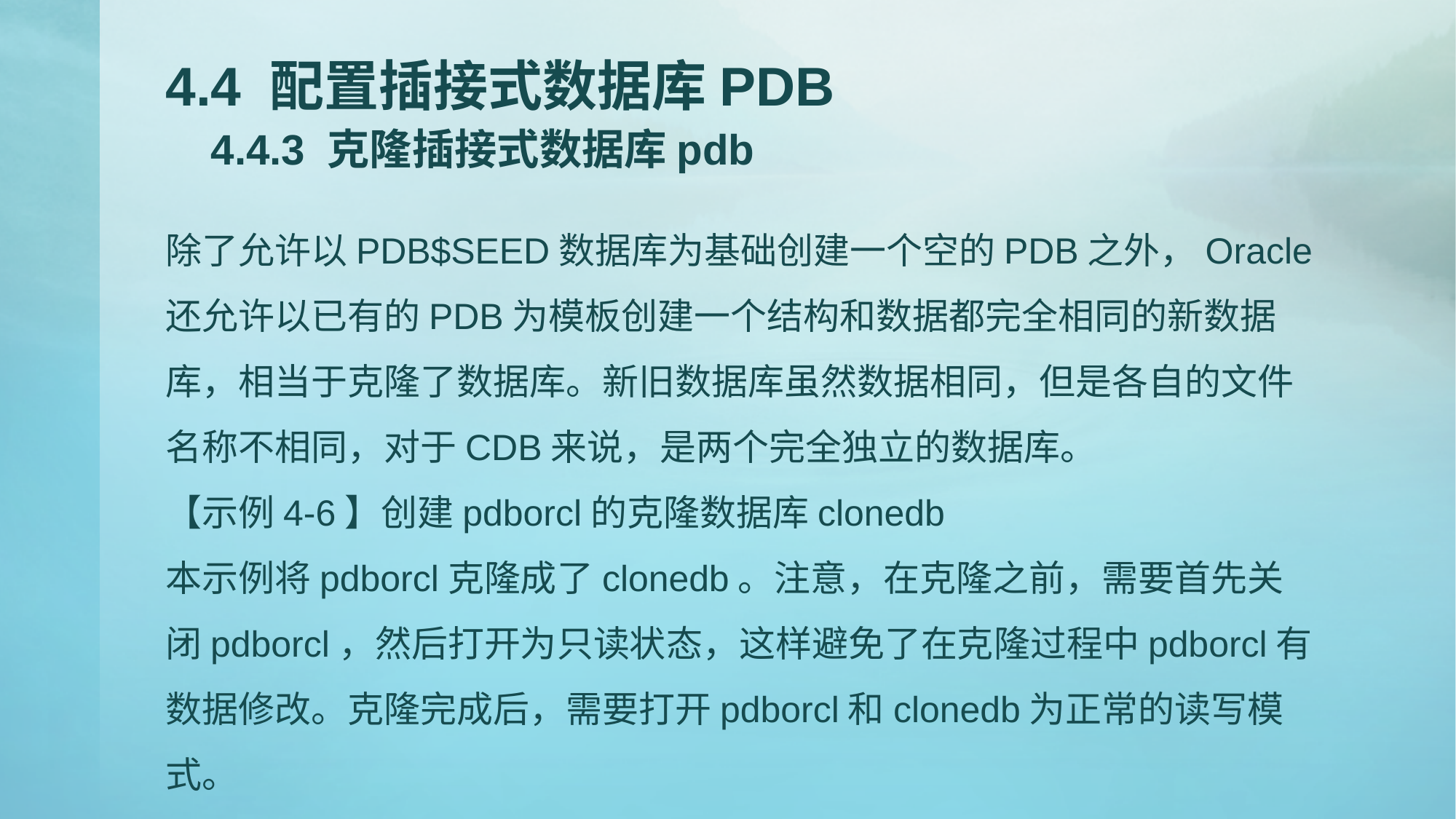

# 4.4 配置插接式数据库PDB 4.4.3 克隆插接式数据库pdb
除了允许以PDB$SEED数据库为基础创建一个空的PDB之外，Oracle还允许以已有的PDB为模板创建一个结构和数据都完全相同的新数据库，相当于克隆了数据库。新旧数据库虽然数据相同，但是各自的文件名称不相同，对于CDB来说，是两个完全独立的数据库。
【示例4-6】创建pdborcl的克隆数据库clonedb
本示例将pdborcl克隆成了clonedb。注意，在克隆之前，需要首先关闭pdborcl，然后打开为只读状态，这样避免了在克隆过程中pdborcl有数据修改。克隆完成后，需要打开pdborcl和clonedb为正常的读写模式。